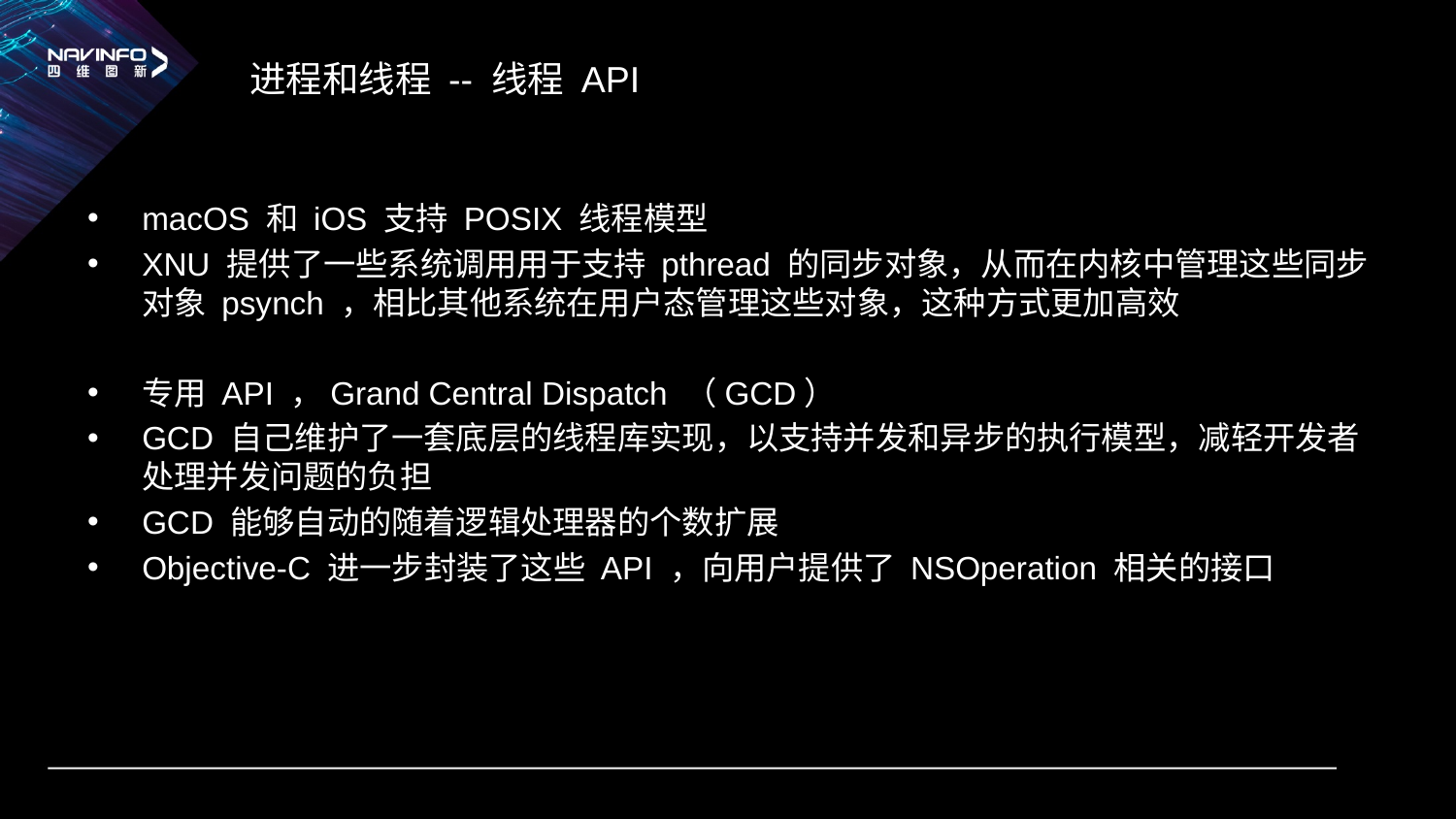

# 进程和线程 -- 线程 API
macOS 和 iOS 支持 POSIX 线程模型
XNU 提供了一些系统调用用于支持 pthread 的同步对象，从而在内核中管理这些同步对象 psynch ，相比其他系统在用户态管理这些对象，这种方式更加高效

专用 API ，Grand Central Dispatch （GCD）
GCD 自己维护了一套底层的线程库实现，以支持并发和异步的执行模型，减轻开发者处理并发问题的负担
GCD 能够自动的随着逻辑处理器的个数扩展
Objective-C 进一步封装了这些 API ，向用户提供了 NSOperation 相关的接口